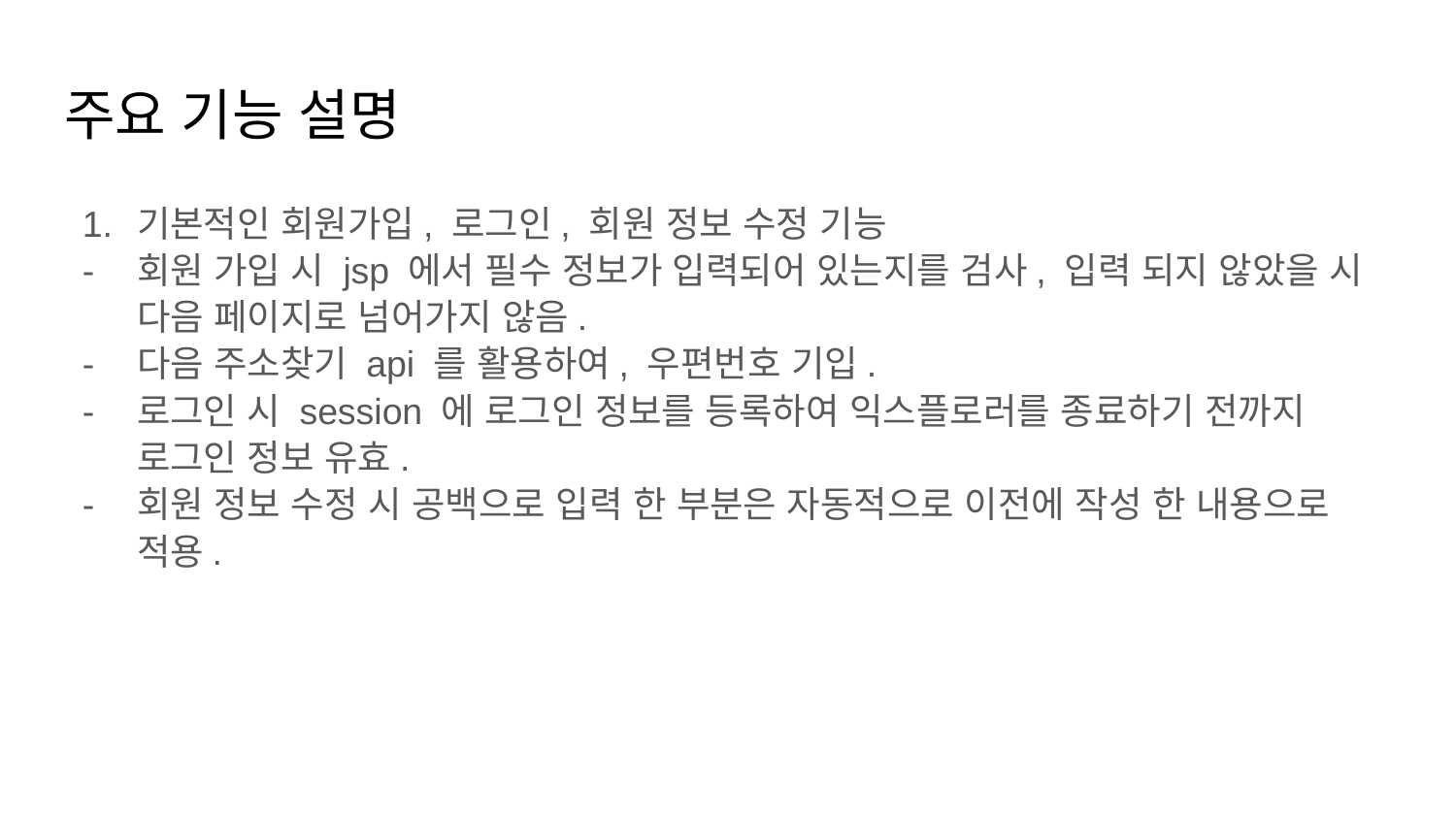

# 주요 기능 설명
기본적인 회원가입, 로그인, 회원 정보 수정 기능
회원 가입 시 jsp 에서 필수 정보가 입력되어 있는지를 검사, 입력 되지 않았을 시 다음 페이지로 넘어가지 않음.
다음 주소찾기 api 를 활용하여, 우편번호 기입.
로그인 시 session 에 로그인 정보를 등록하여 익스플로러를 종료하기 전까지 로그인 정보 유효.
회원 정보 수정 시 공백으로 입력 한 부분은 자동적으로 이전에 작성 한 내용으로 적용.